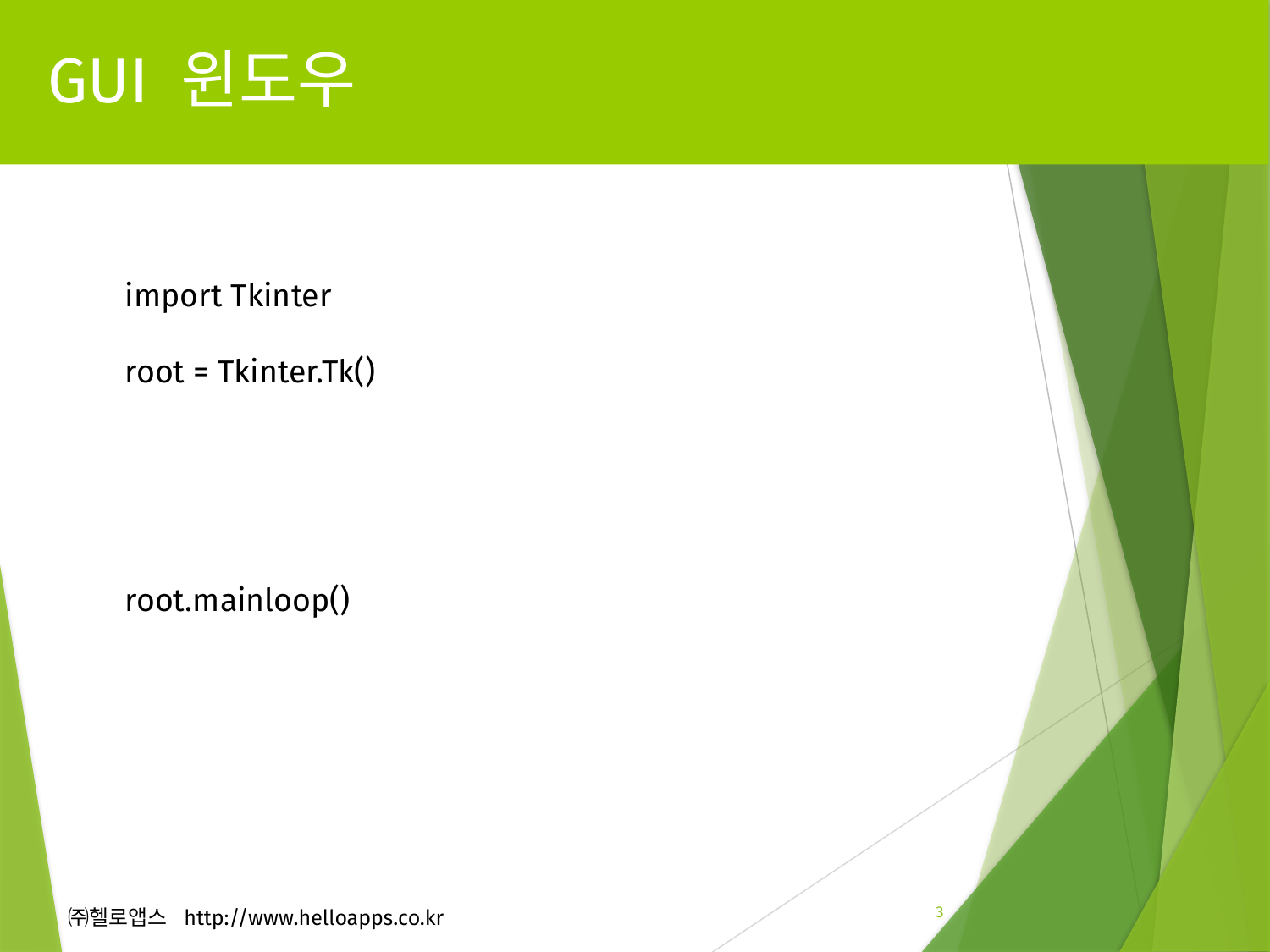

# GUI 윈도우
import Tkinter

root = Tkinter.Tk()

root.mainloop()
3